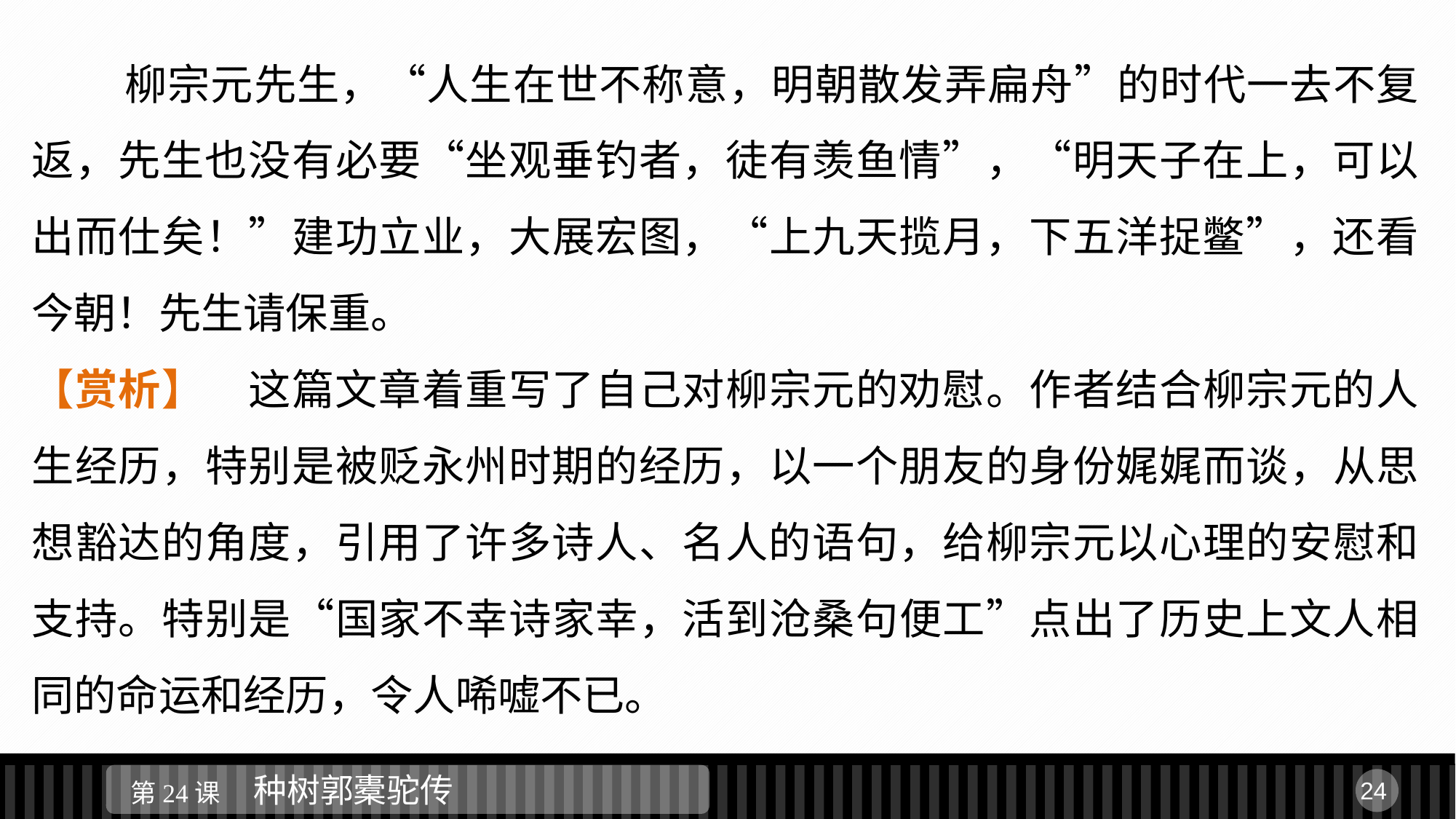

柳宗元先生，“人生在世不称意，明朝散发弄扁舟”的时代一去不复返，先生也没有必要“坐观垂钓者，徒有羡鱼情”，“明天子在上，可以出而仕矣！”建功立业，大展宏图，“上九天揽月，下五洋捉鳖”，还看今朝！先生请保重。
【赏析】　这篇文章着重写了自己对柳宗元的劝慰。作者结合柳宗元的人生经历，特别是被贬永州时期的经历，以一个朋友的身份娓娓而谈，从思想豁达的角度，引用了许多诗人、名人的语句，给柳宗元以心理的安慰和支持。特别是“国家不幸诗家幸，活到沧桑句便工”点出了历史上文人相同的命运和经历，令人唏嘘不已。